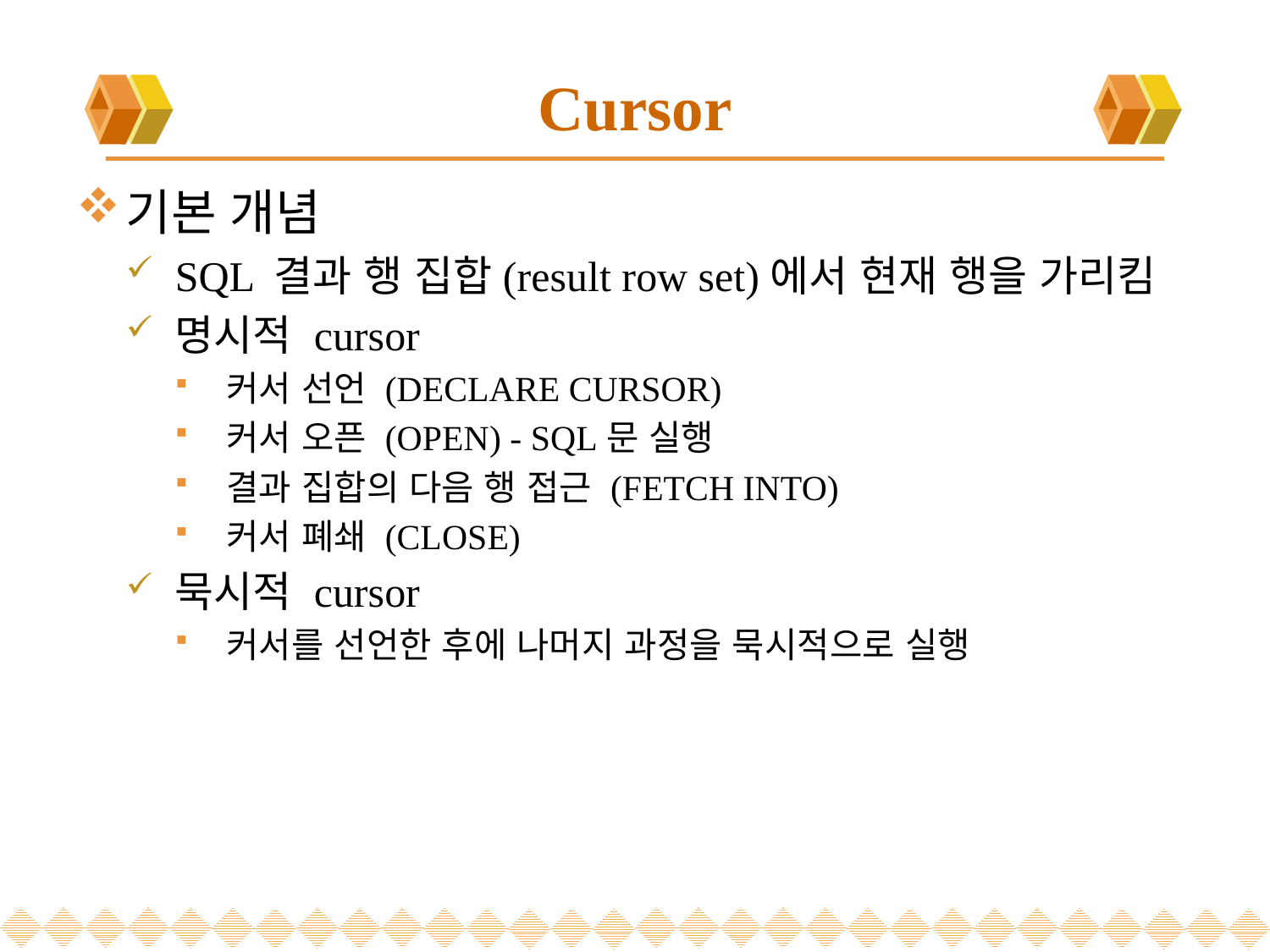

# Cursor
기본 개념
SQL 결과 행 집합(result row set)에서 현재 행을 가리킴
명시적 cursor
커서 선언 (DECLARE CURSOR)
커서 오픈 (OPEN) - SQL문 실행
결과 집합의 다음 행 접근 (FETCH INTO)
커서 폐쇄 (CLOSE)
묵시적 cursor
커서를 선언한 후에 나머지 과정을 묵시적으로 실행